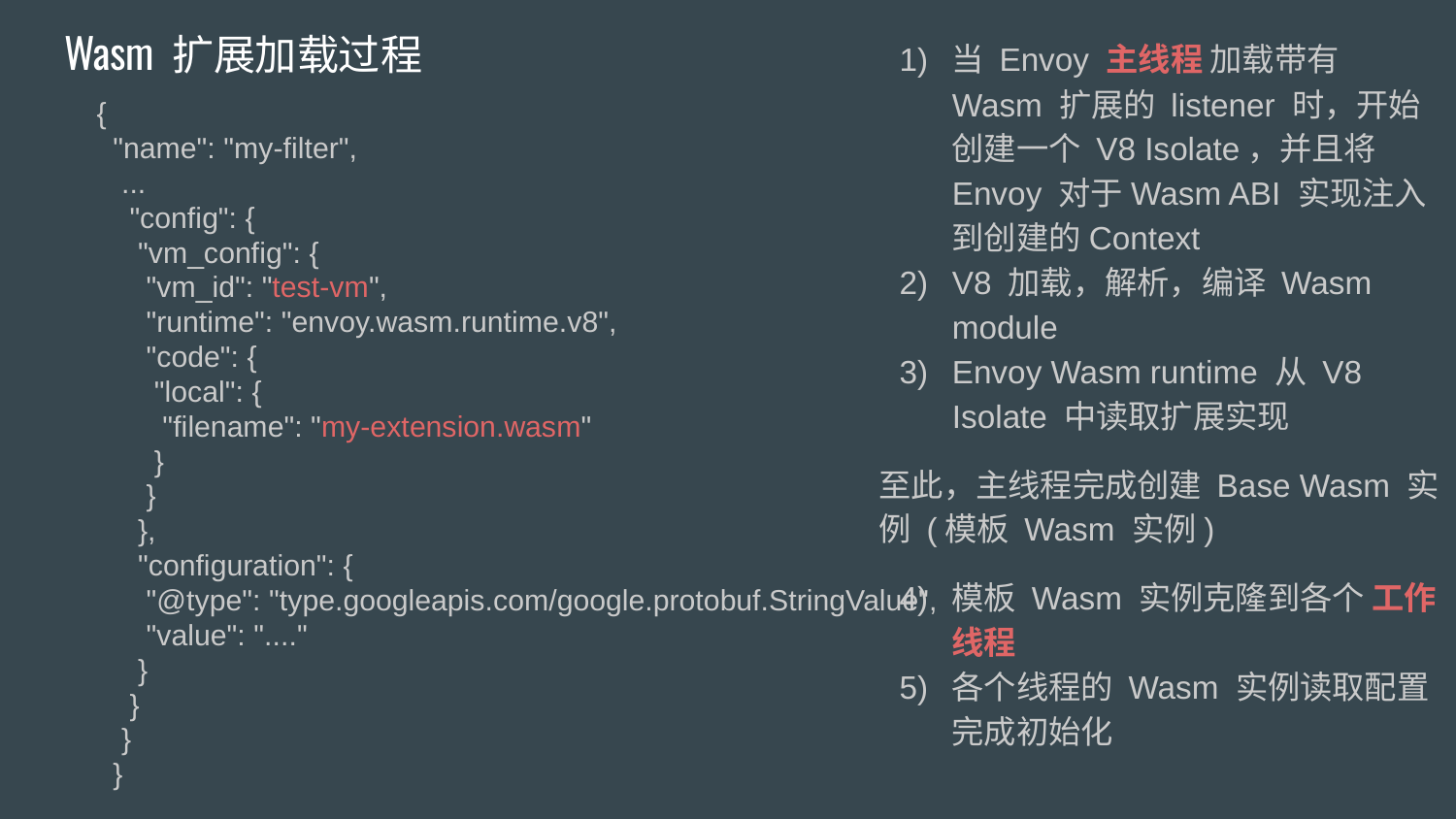

# Wasm 扩展加载过程
当 Envoy 主线程 加载带有 Wasm 扩展的 listener 时，开始创建一个 V8 Isolate，并且将 Envoy 对于Wasm ABI 实现注入到创建的Context
V8 加载，解析，编译 Wasm module
Envoy Wasm runtime 从 V8 Isolate 中读取扩展实现
至此，主线程完成创建 Base Wasm 实例 (模板 Wasm 实例)
模板 Wasm 实例克隆到各个 工作线程
各个线程的 Wasm 实例读取配置完成初始化

            {
              "name": "my-filter",
               ...
                "config": {
                 "vm_config": {
                  "vm_id": "test-vm",
                  "runtime": "envoy.wasm.runtime.v8",
                  "code": {
                   "local": {
                    "filename": "my-extension.wasm"
                   }
                  }
                 },
                 "configuration": {
                  "@type": "type.googleapis.com/google.protobuf.StringValue",
                  "value": "...."
                 }
                }
               }
              }